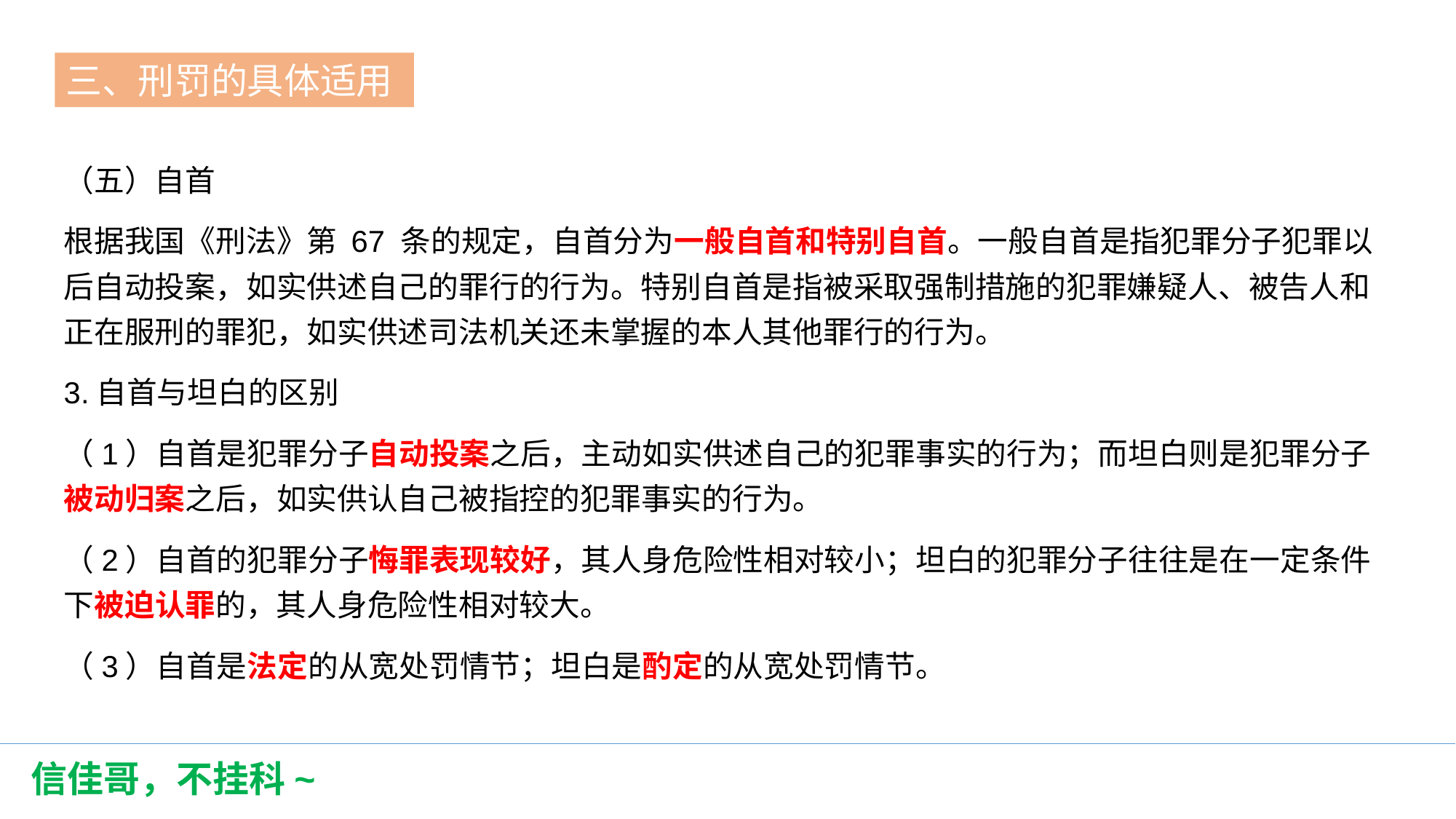

三、刑罚的具体适用
第一节
（五）自首
根据我国《刑法》第 67 条的规定，自首分为一般自首和特别自首。一般自首是指犯罪分子犯罪以后自动投案，如实供述自己的罪行的行为。特别自首是指被采取强制措施的犯罪嫌疑人、被告人和正在服刑的罪犯，如实供述司法机关还未掌握的本人其他罪行的行为。
3.自首与坦白的区别
（1）自首是犯罪分子自动投案之后，主动如实供述自己的犯罪事实的行为；而坦白则是犯罪分子被动归案之后，如实供认自己被指控的犯罪事实的行为。
（2）自首的犯罪分子悔罪表现较好，其人身危险性相对较小；坦白的犯罪分子往往是在一定条件下被迫认罪的，其人身危险性相对较大。
（3）自首是法定的从宽处罚情节；坦白是酌定的从宽处罚情节。